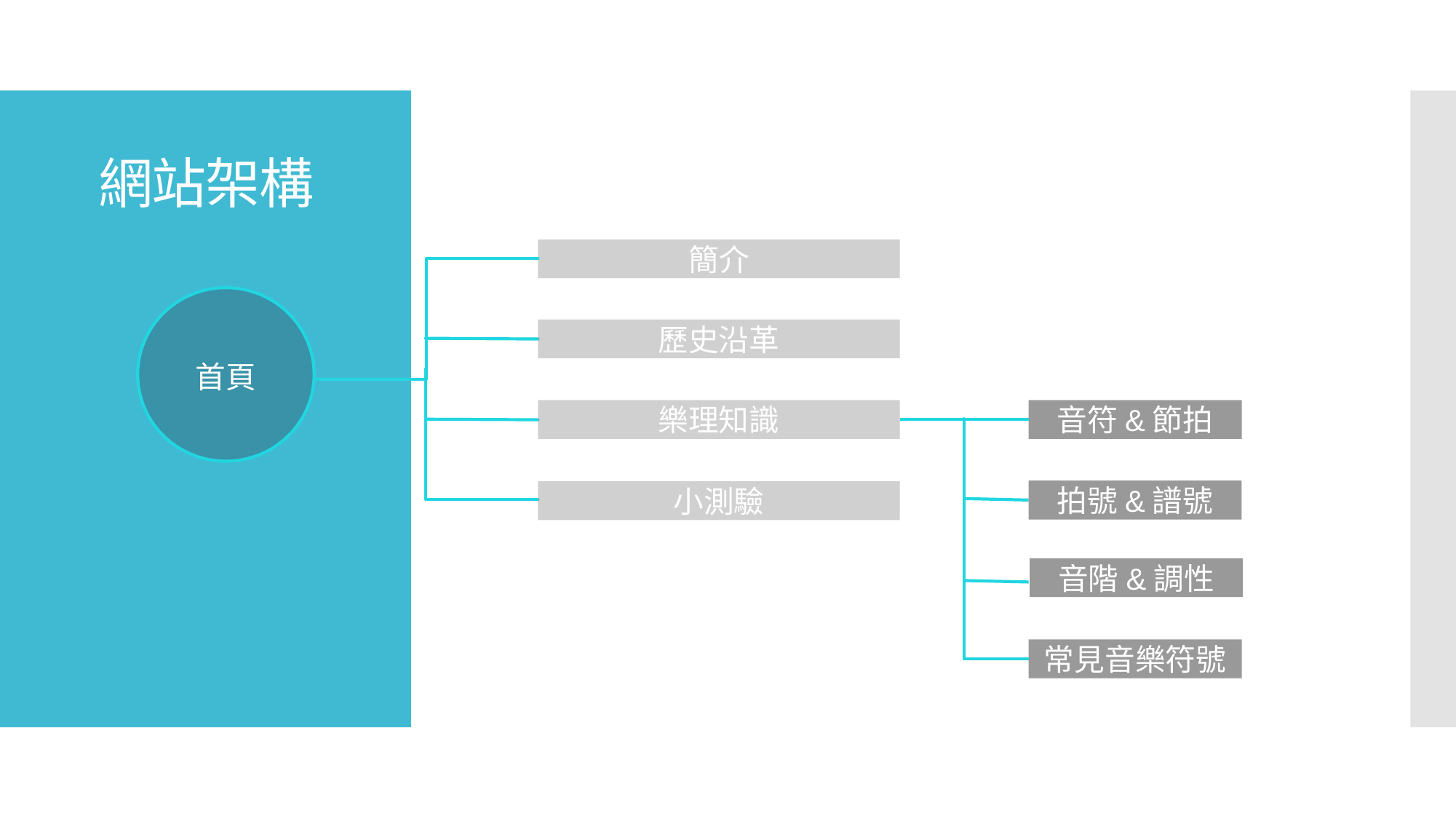

# 網站架構
簡介

歷史沿革
首頁
樂理知識
小測驗
音符&節拍
拍號&譜號
音階&調性
常見音樂符號